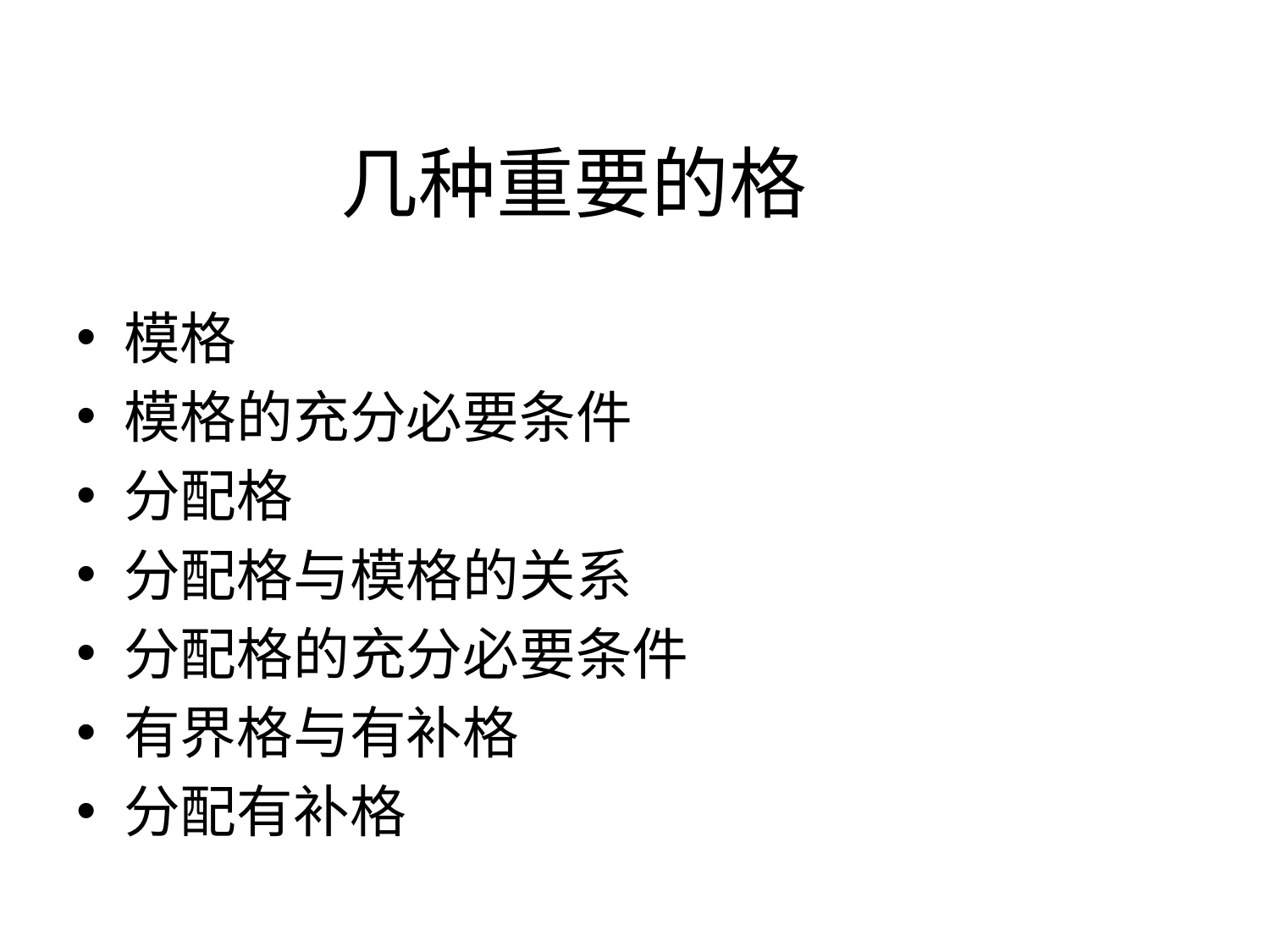

# 几种重要的格
模格
模格的充分必要条件
分配格
分配格与模格的关系
分配格的充分必要条件
有界格与有补格
分配有补格